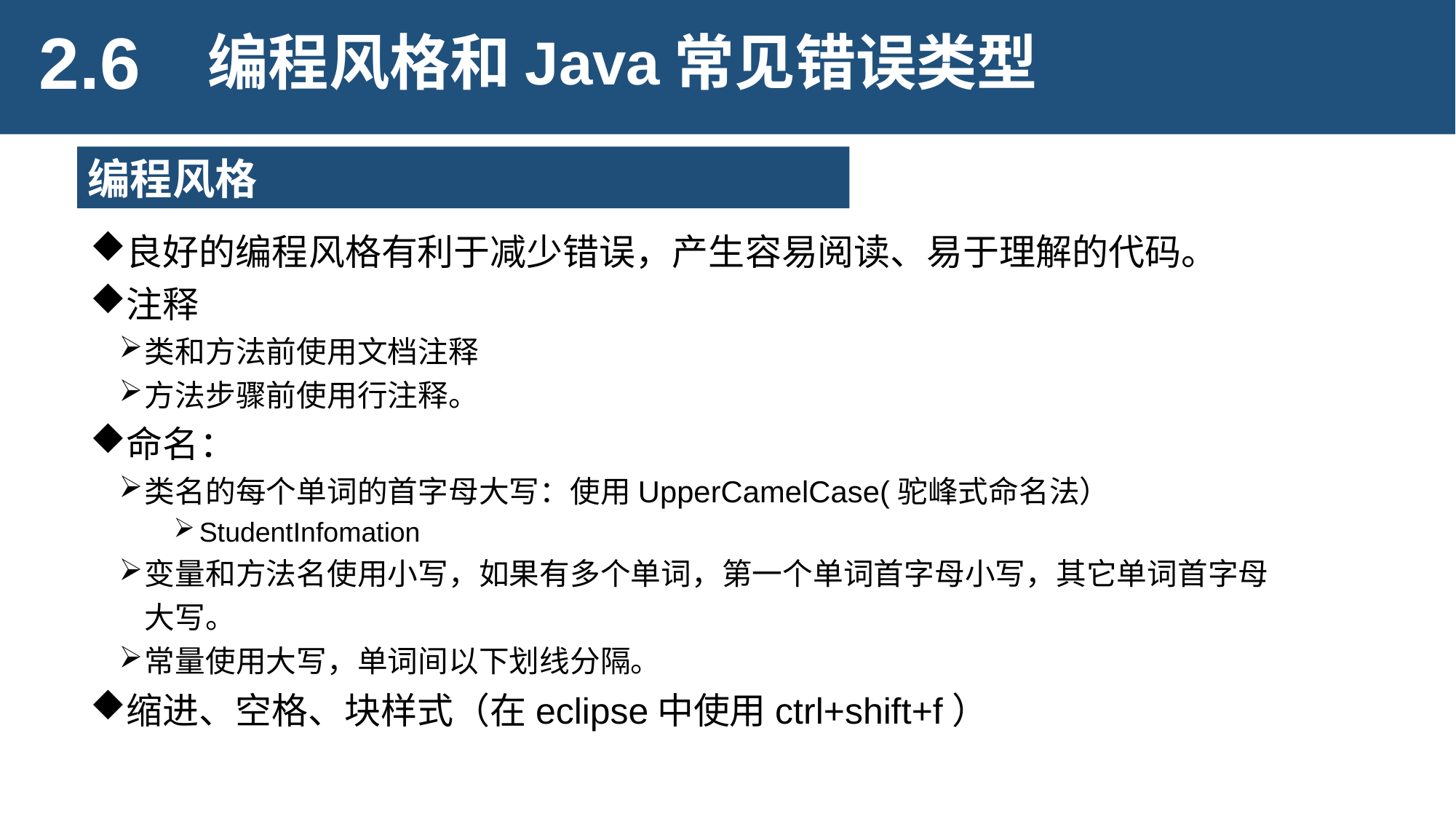

2.6
编程风格和Java常见错误类型
编程风格
良好的编程风格有利于减少错误，产生容易阅读、易于理解的代码。
注释
类和方法前使用文档注释
方法步骤前使用行注释。
命名：
类名的每个单词的首字母大写：使用UpperCamelCase(驼峰式命名法）
StudentInfomation
变量和方法名使用小写，如果有多个单词，第一个单词首字母小写，其它单词首字母大写。
常量使用大写，单词间以下划线分隔。
缩进、空格、块样式（在eclipse中使用ctrl+shift+f）